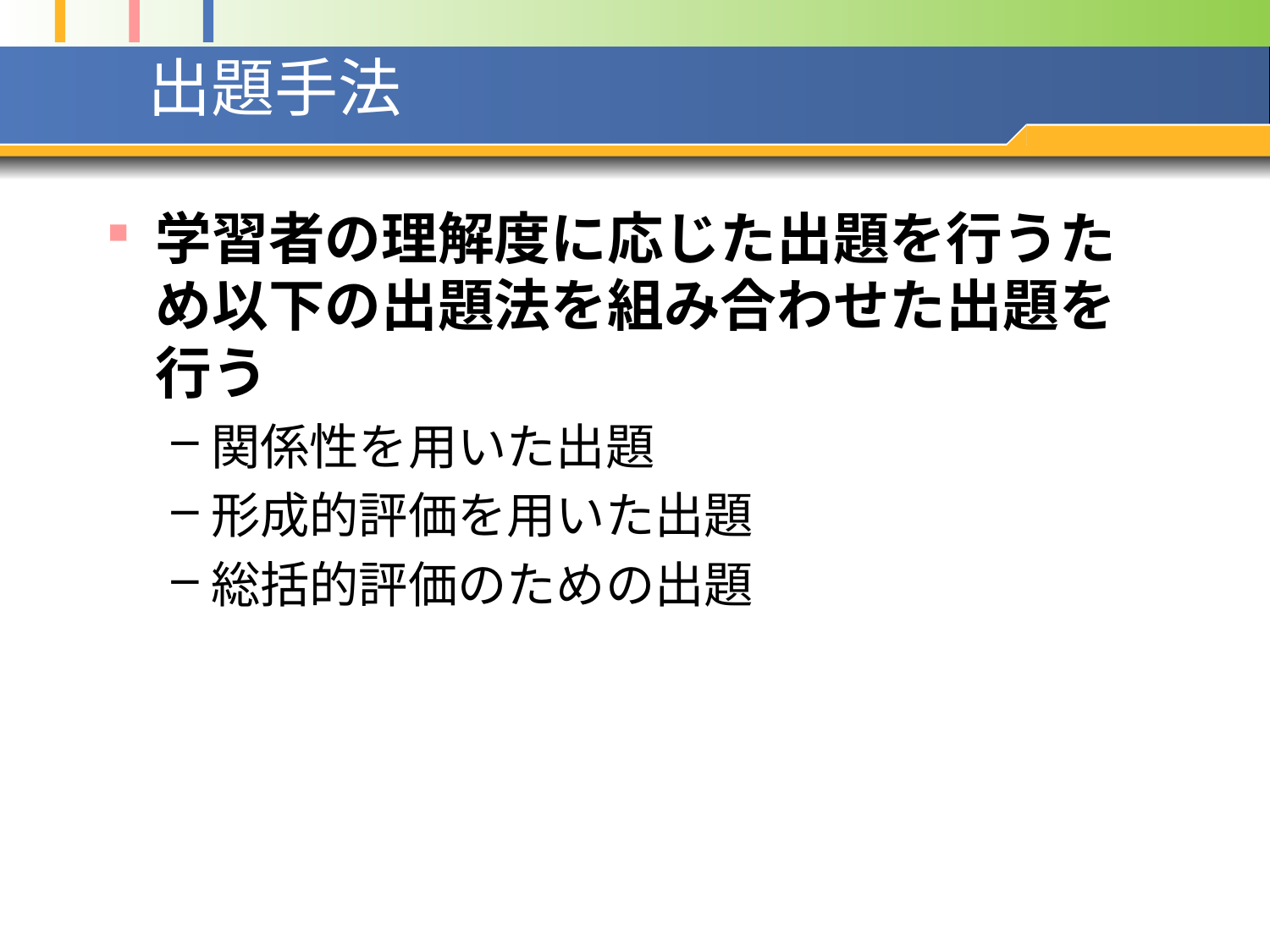

# 出題手法
学習者の理解度に応じた出題を行うため以下の出題法を組み合わせた出題を行う
関係性を用いた出題
形成的評価を用いた出題
総括的評価のための出題